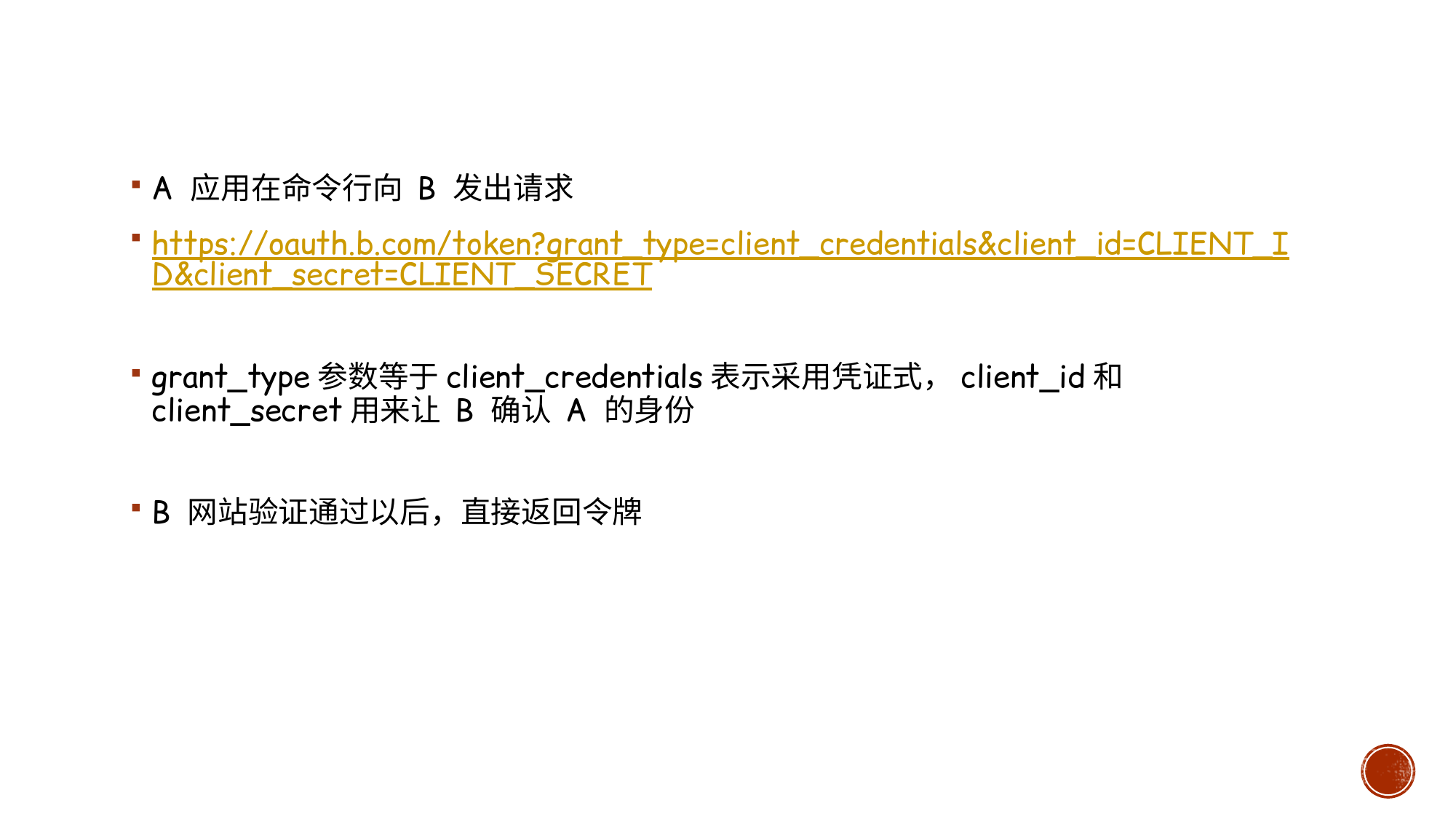

A 应用在命令行向 B 发出请求
https://oauth.b.com/token?grant_type=client_credentials&client_id=CLIENT_ID&client_secret=CLIENT_SECRET

grant_type参数等于client_credentials表示采用凭证式，client_id和client_secret用来让 B 确认 A 的身份

B 网站验证通过以后，直接返回令牌